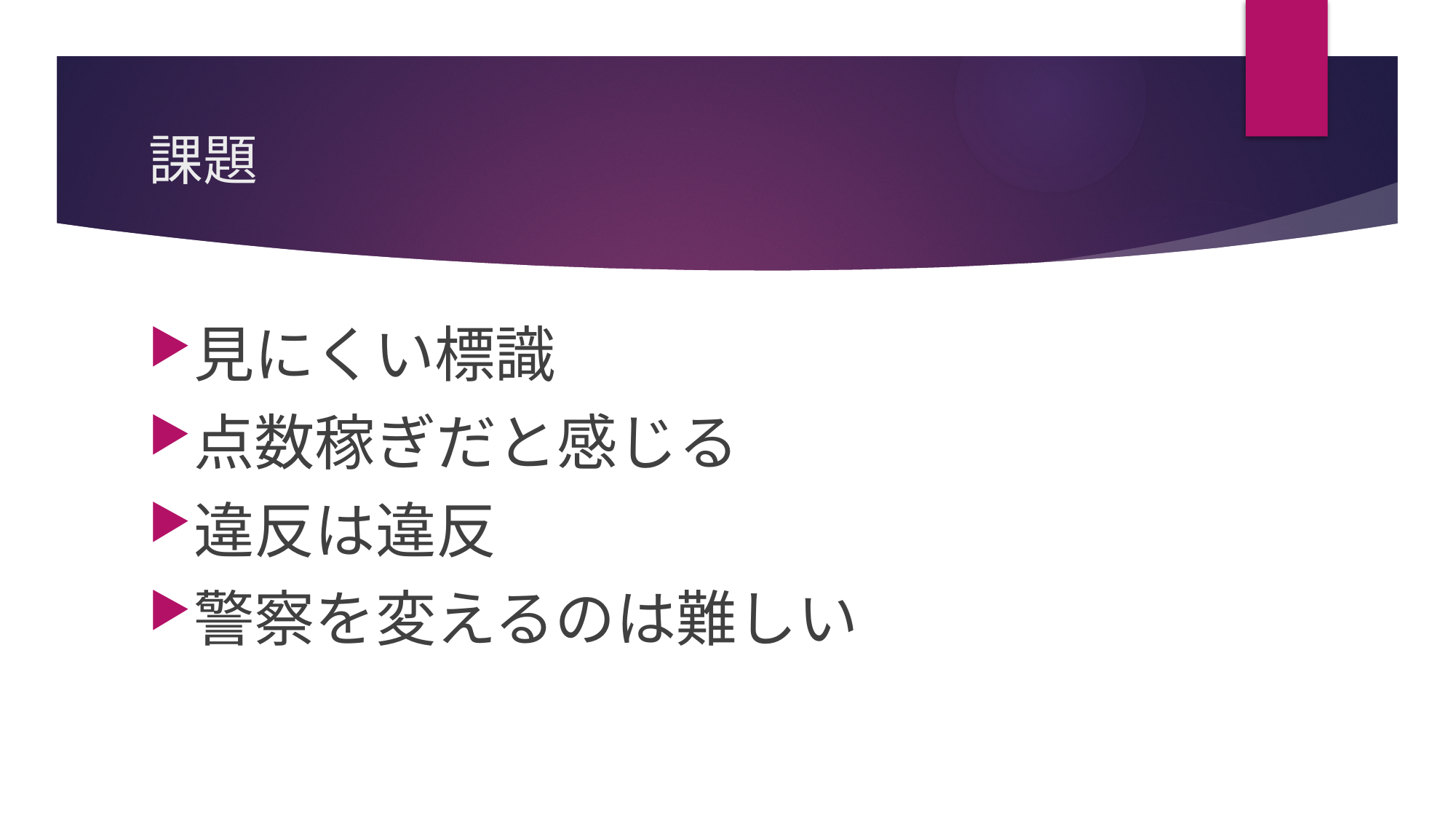

# 課題
見にくい標識
点数稼ぎだと感じる
違反は違反
警察を変えるのは難しい